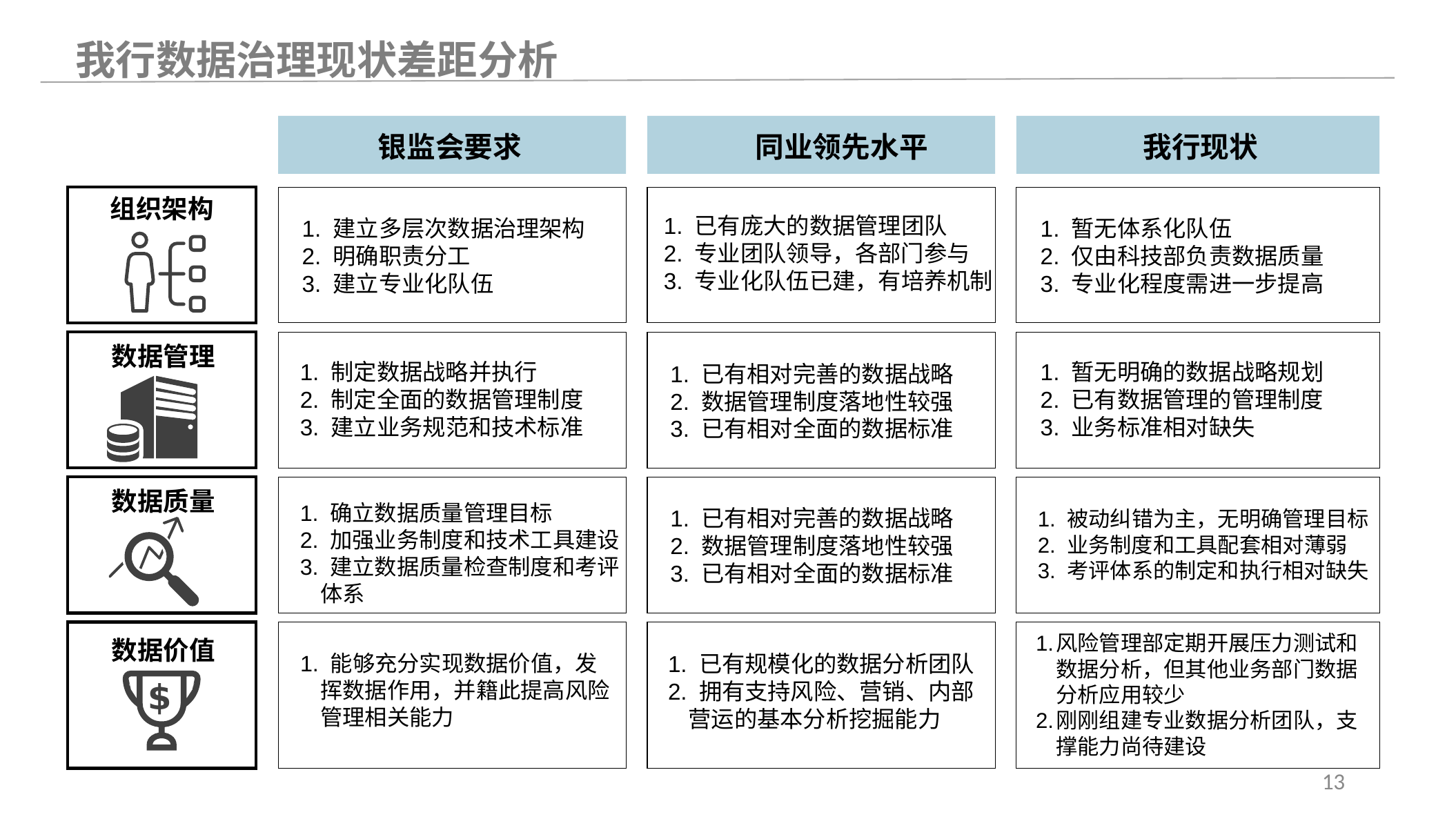

我行数据治理现状差距分析

银监会要求
同业领先水平
我行现状

组织架构
1. 已有庞大的数据管理团队
2. 专业团队领导，各部门参与
3. 专业化队伍已建，有培养机制
1. 建立多层次数据治理架构
2. 明确职责分工
3. 建立专业化队伍
1. 暂无体系化队伍
2. 仅由科技部负责数据质量
3. 专业化程度需进一步提高

数据管理
1. 制定数据战略并执行
2. 制定全面的数据管理制度
3. 建立业务规范和技术标准
1. 暂无明确的数据战略规划
2. 已有数据管理的管理制度
3. 业务标准相对缺失
1. 已有相对完善的数据战略
2. 数据管理制度落地性较强
3. 已有相对全面的数据标准

数据质量
1. 确立数据质量管理目标
2. 加强业务制度和技术工具建设
3. 建立数据质量检查制度和考评体系
1. 已有相对完善的数据战略
2. 数据管理制度落地性较强
3. 已有相对全面的数据标准
1. 被动纠错为主，无明确管理目标
2. 业务制度和工具配套相对薄弱
3. 考评体系的制定和执行相对缺失

风险管理部定期开展压力测试和数据分析，但其他业务部门数据分析应用较少
刚刚组建专业数据分析团队，支撑能力尚待建设
数据价值
1. 能够充分实现数据价值，发挥数据作用，并籍此提高风险管理相关能力
1. 已有规模化的数据分析团队
2. 拥有支持风险、营销、内部营运的基本分析挖掘能力
$

13